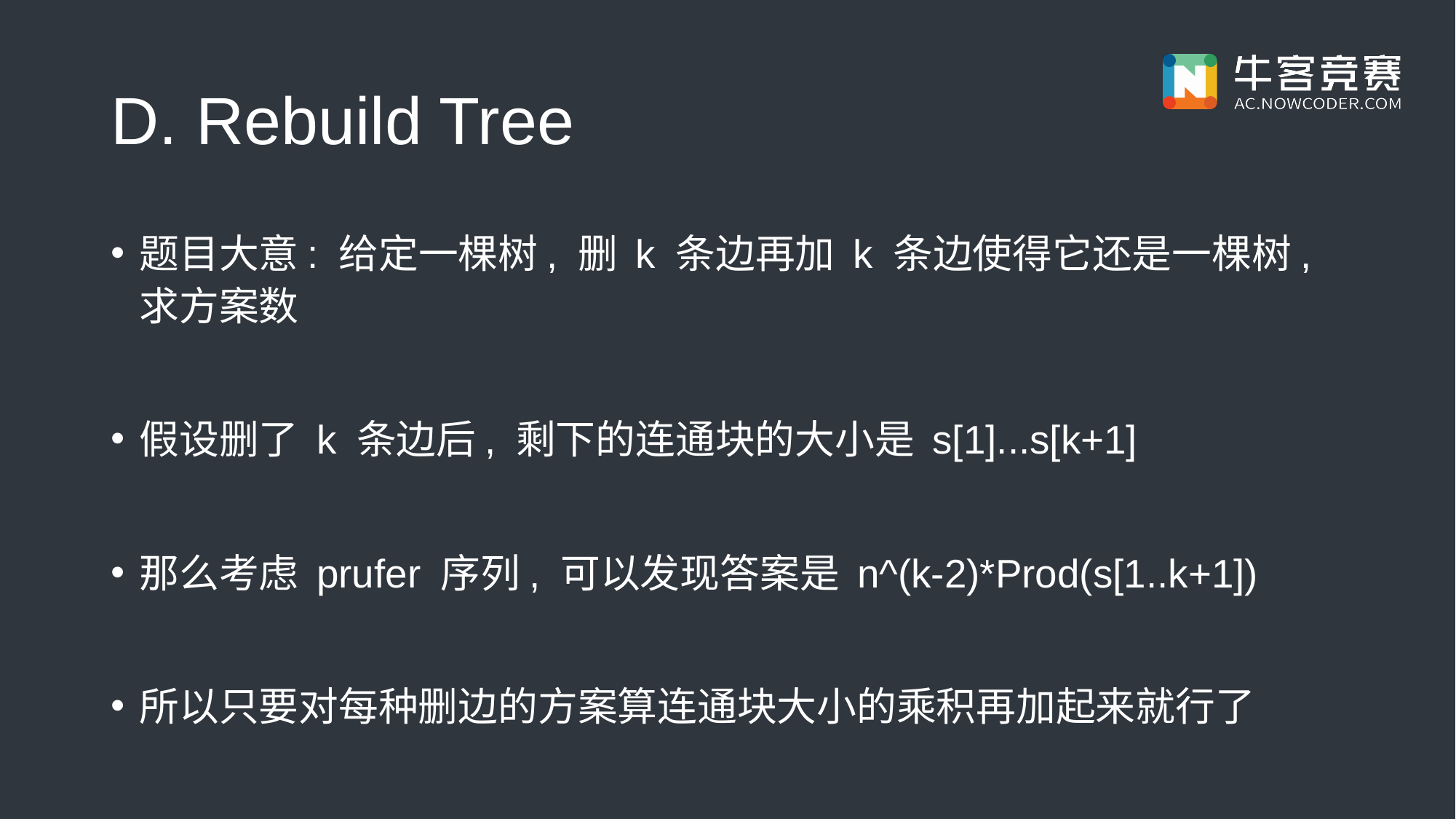

# D. Rebuild Tree
题目大意: 给定一棵树, 删 k 条边再加 k 条边使得它还是一棵树, 求方案数

假设删了 k 条边后, 剩下的连通块的大小是 s[1]...s[k+1]

那么考虑 prufer 序列, 可以发现答案是 n^(k-2)*Prod(s[1..k+1])

所以只要对每种删边的方案算连通块大小的乘积再加起来就行了